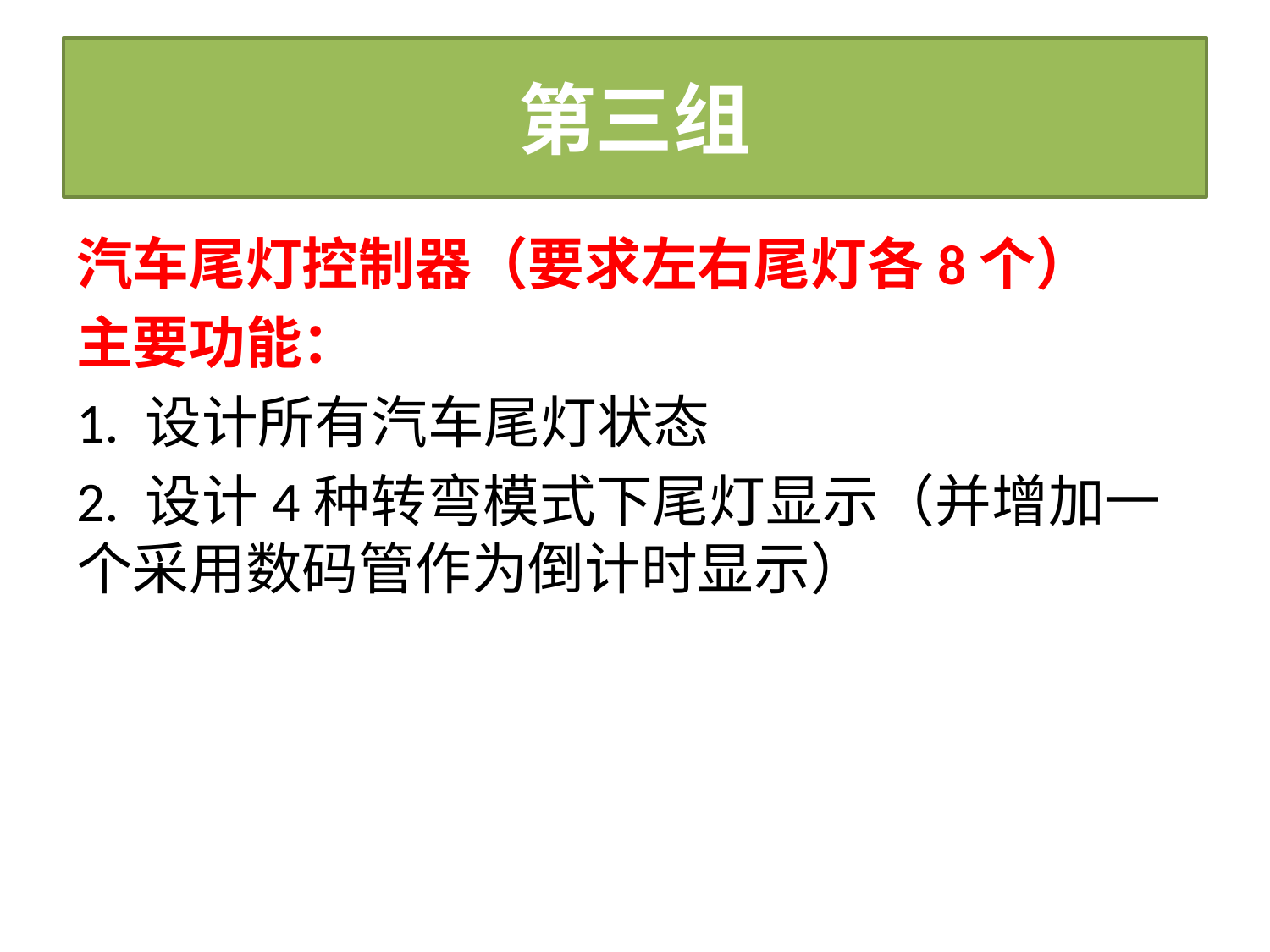

# 第三组
汽车尾灯控制器（要求左右尾灯各8个）
主要功能：
1. 设计所有汽车尾灯状态
2. 设计4种转弯模式下尾灯显示（并增加一个采用数码管作为倒计时显示）